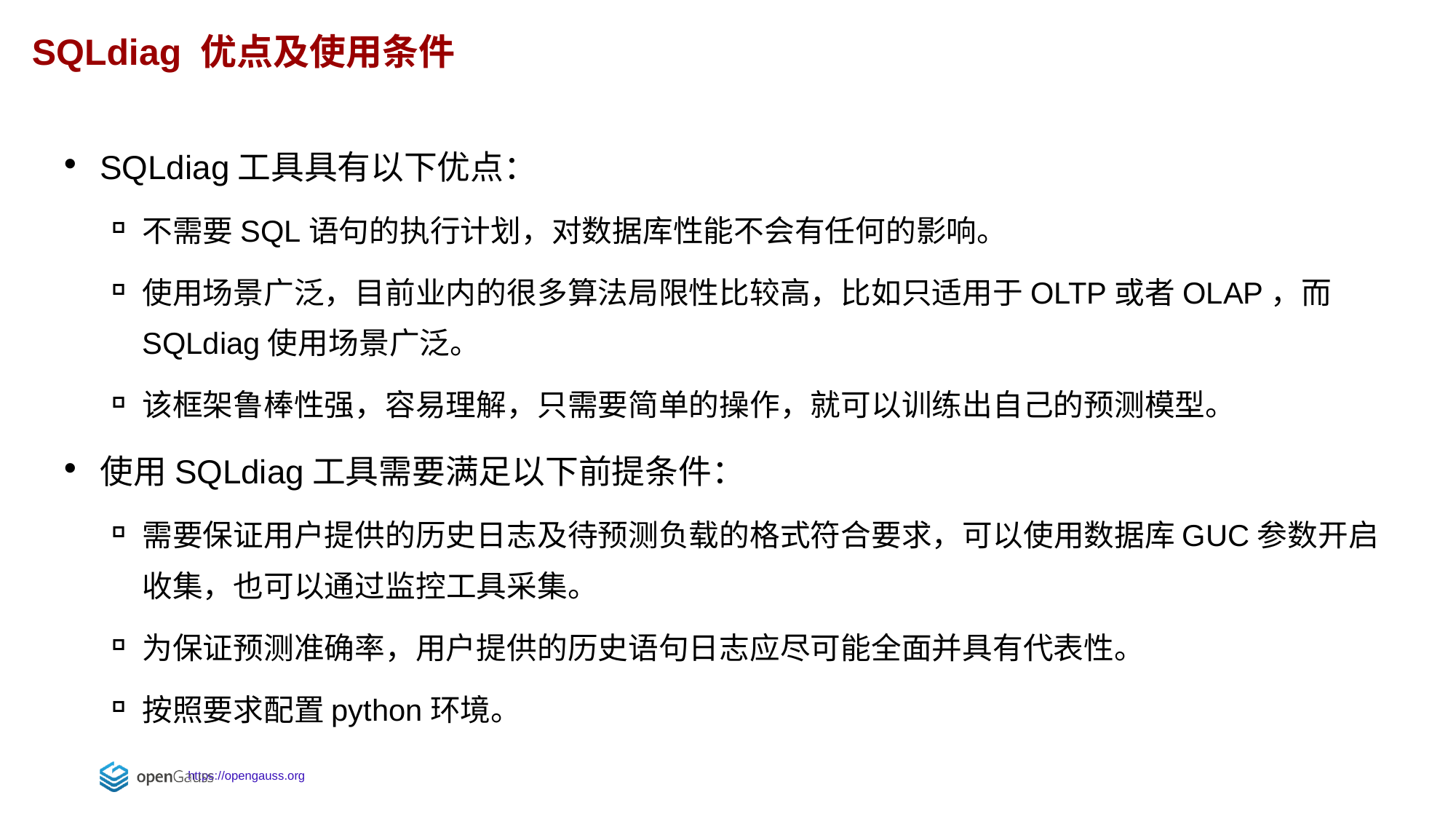

SQLdiag 优点及使用条件
SQLdiag工具具有以下优点：
不需要SQL语句的执行计划，对数据库性能不会有任何的影响。
使用场景广泛，目前业内的很多算法局限性比较高，比如只适用于OLTP或者OLAP，而SQLdiag使用场景广泛。
该框架鲁棒性强，容易理解，只需要简单的操作，就可以训练出自己的预测模型。
使用SQLdiag工具需要满足以下前提条件：
需要保证用户提供的历史日志及待预测负载的格式符合要求，可以使用数据库GUC参数开启收集，也可以通过监控工具采集。
为保证预测准确率，用户提供的历史语句日志应尽可能全面并具有代表性。
按照要求配置python环境。